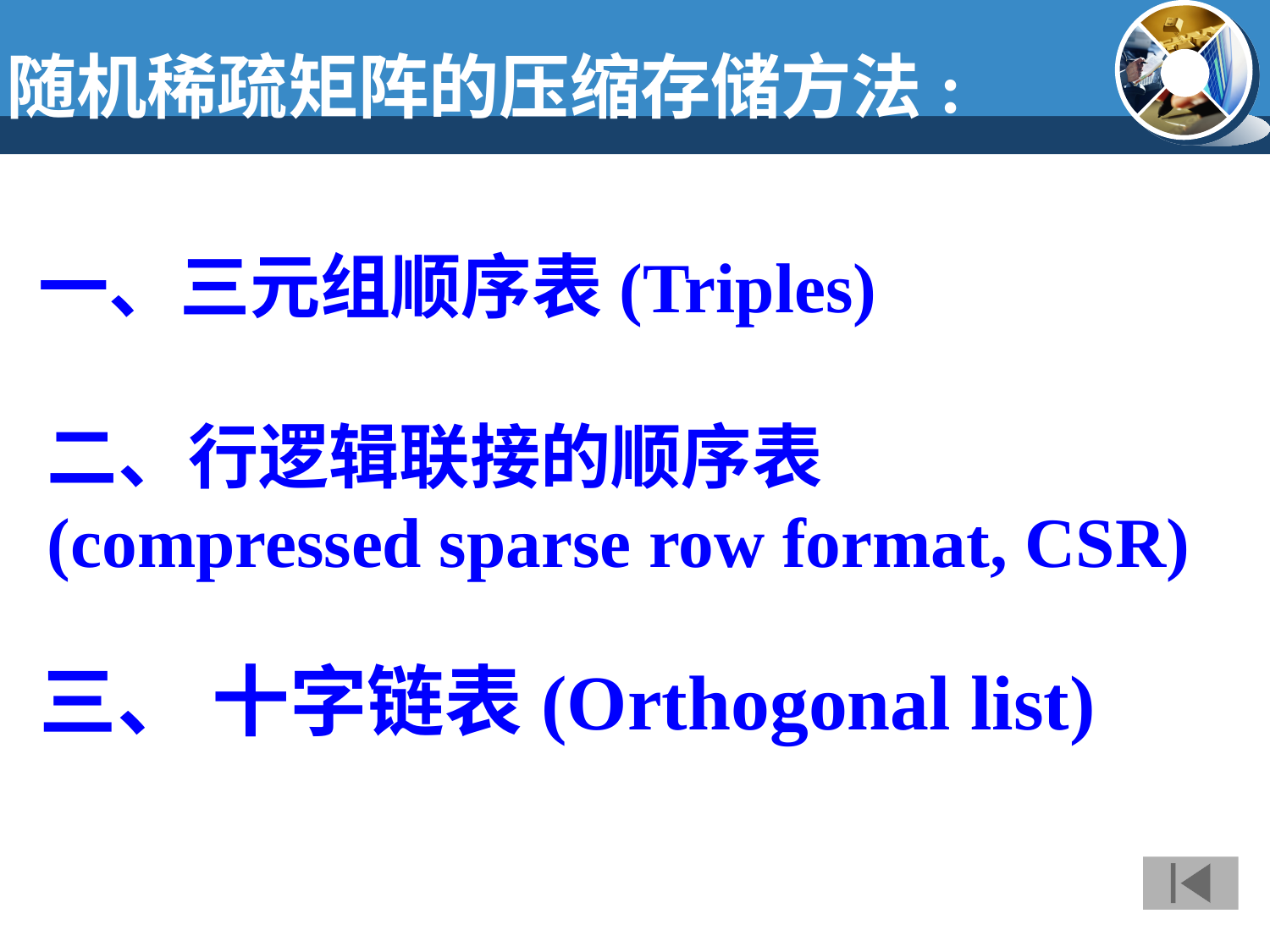

随机稀疏矩阵的压缩存储方法:
一、三元组顺序表(Triples)
二、行逻辑联接的顺序表(compressed sparse row format, CSR)
三、 十字链表(Orthogonal list)